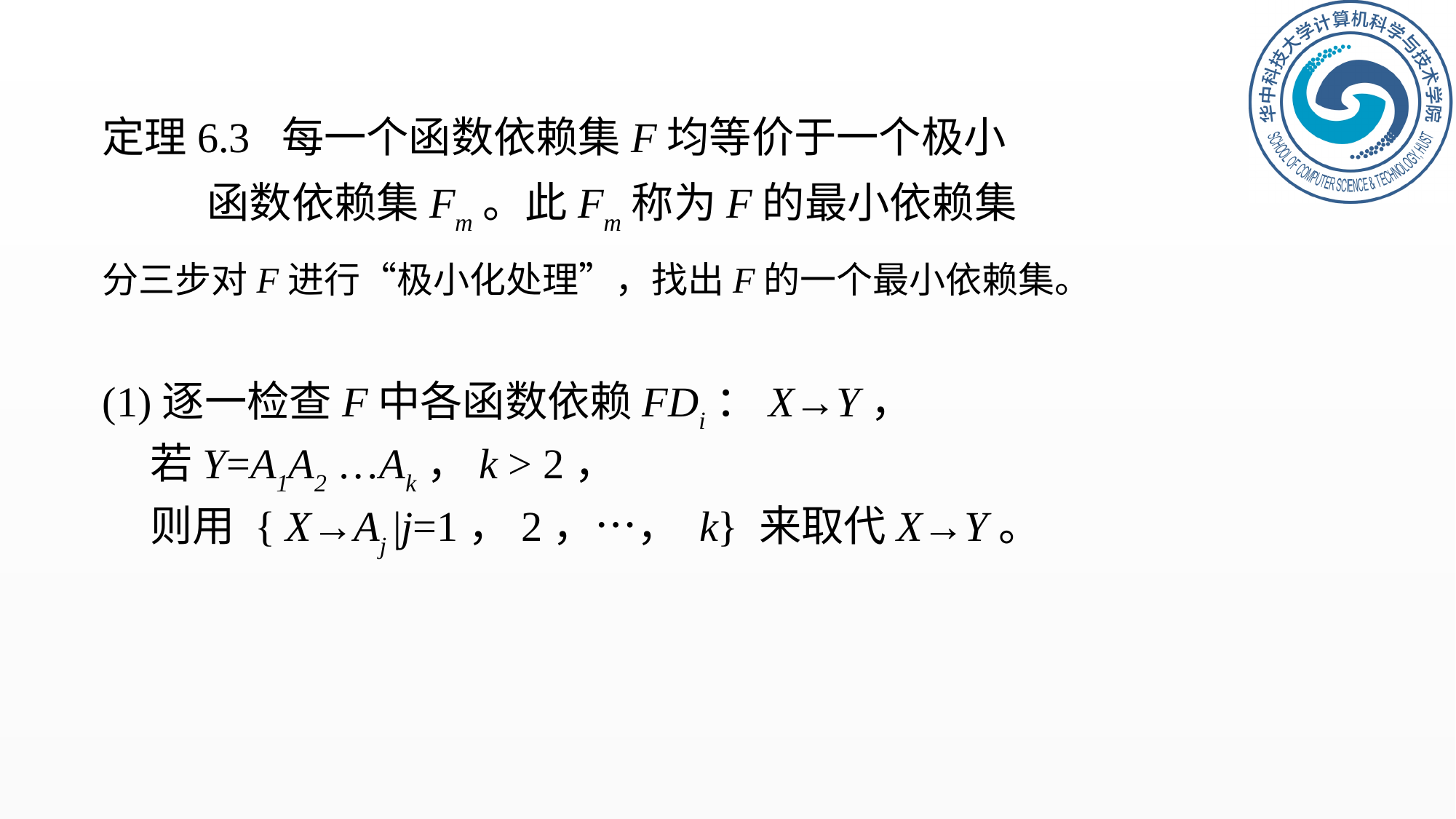

定理6.3  每一个函数依赖集F均等价于一个极小
          函数依赖集Fm。此Fm称为F的最小依赖集
分三步对F进行“极小化处理”，找出F的一个最小依赖集。

(1)逐一检查F中各函数依赖FDi：X→Y，
    若Y=A1A2 …Ak，k > 2，
    则用 { X→Aj |j=1，2，…， k} 来取代X→Y。